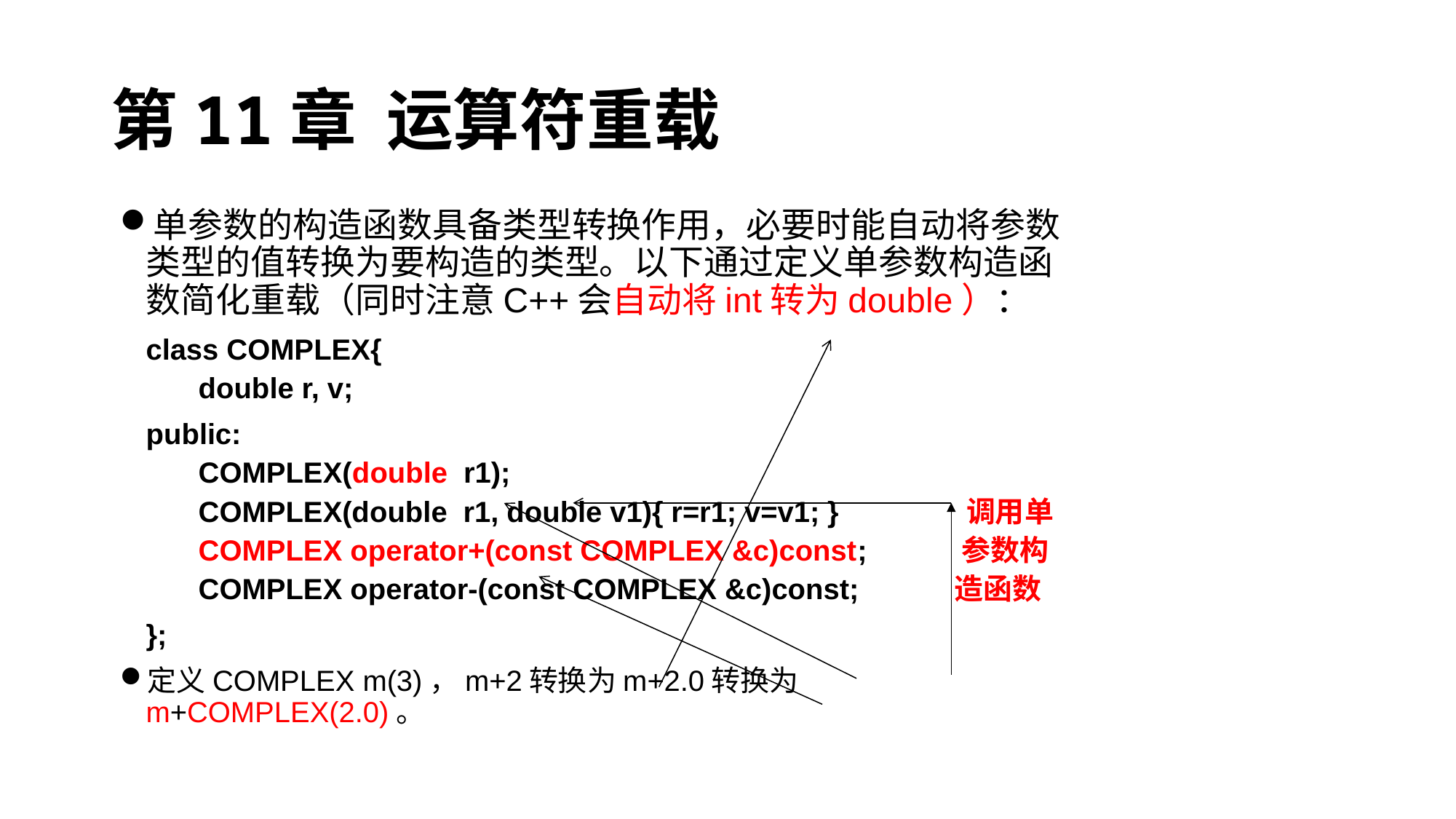

# 第11章  运算符重载
单参数的构造函数具备类型转换作用，必要时能自动将参数类型的值转换为要构造的类型。以下通过定义单参数构造函数简化重载（同时注意C++会自动将int转为double）：
	class COMPLEX{
	double r, v;
	public:
	COMPLEX(double  r1);
	COMPLEX(double  r1, double v1){ r=r1; v=v1; }               调用单
	COMPLEX operator+(const COMPLEX &c)const;           参数构
	COMPLEX operator-(const COMPLEX &c)const;           造函数
	};
定义COMPLEX m(3)，m+2转换为m+2.0转换为m+COMPLEX(2.0)。